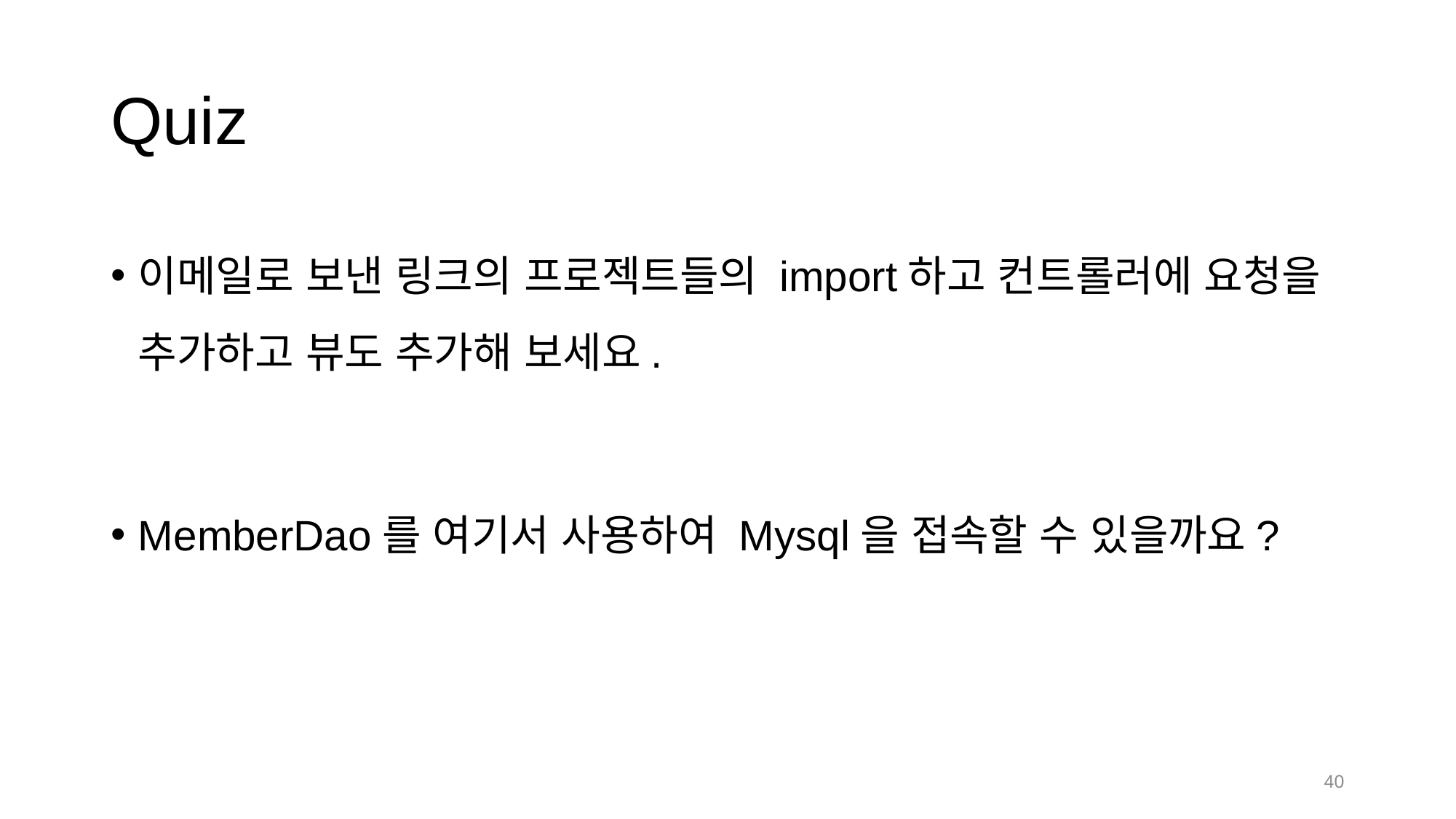

# Quiz
이메일로 보낸 링크의 프로젝트들의 import하고 컨트롤러에 요청을 추가하고 뷰도 추가해 보세요.

MemberDao를 여기서 사용하여 Mysql을 접속할 수 있을까요?
40